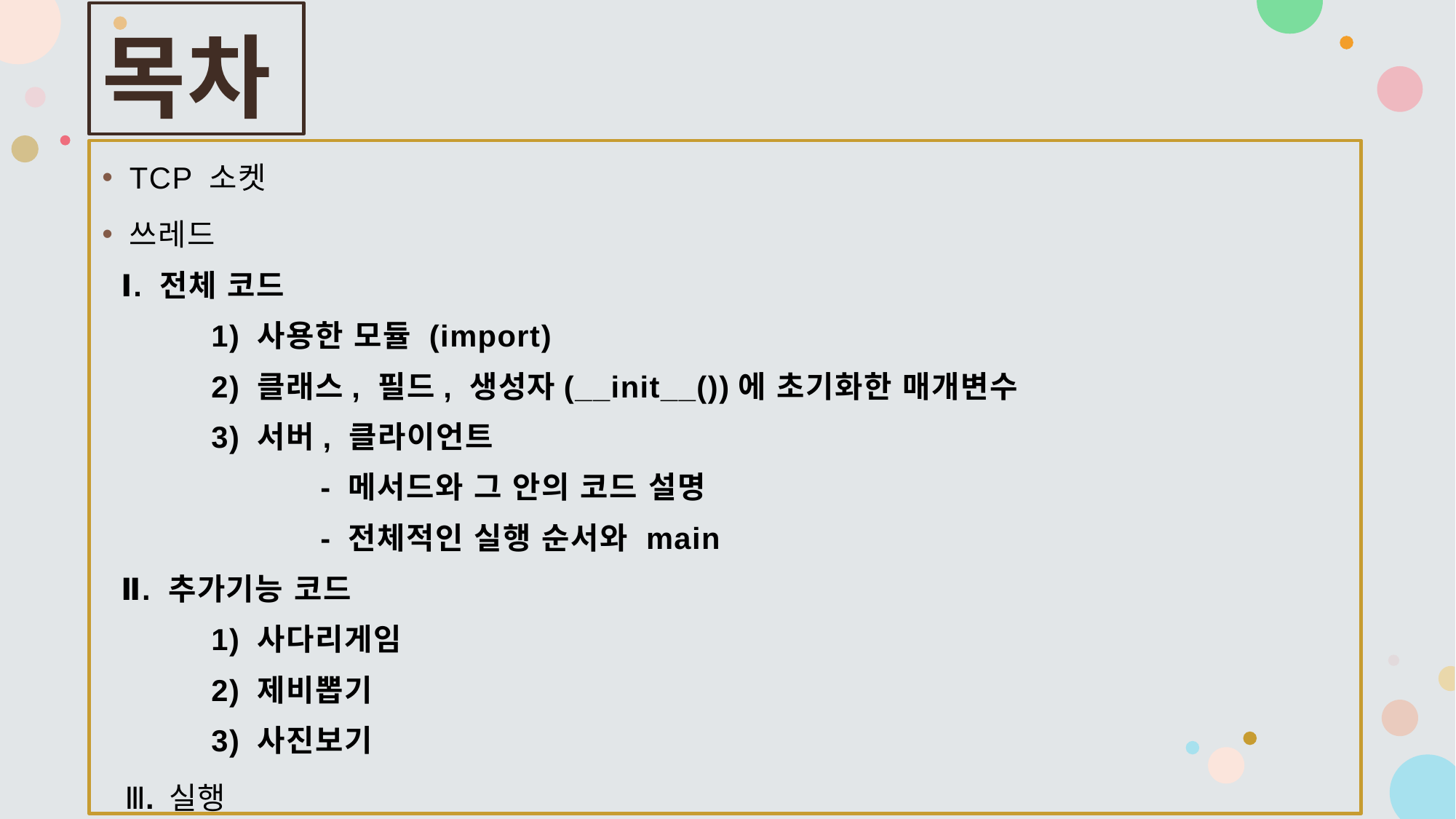

# 목차
TCP 소켓
쓰레드
  Ⅰ. 전체 코드
	1) 사용한 모듈 (import)
	2) 클래스, 필드, 생성자(__init__())에 초기화한 매개변수
	3) 서버, 클라이언트
		- 메서드와 그 안의 코드 설명
		- 전체적인 실행 순서와 main
  Ⅱ. 추가기능 코드
	1) 사다리게임
	2) 제비뽑기
	3) 사진보기
  Ⅲ. 실행